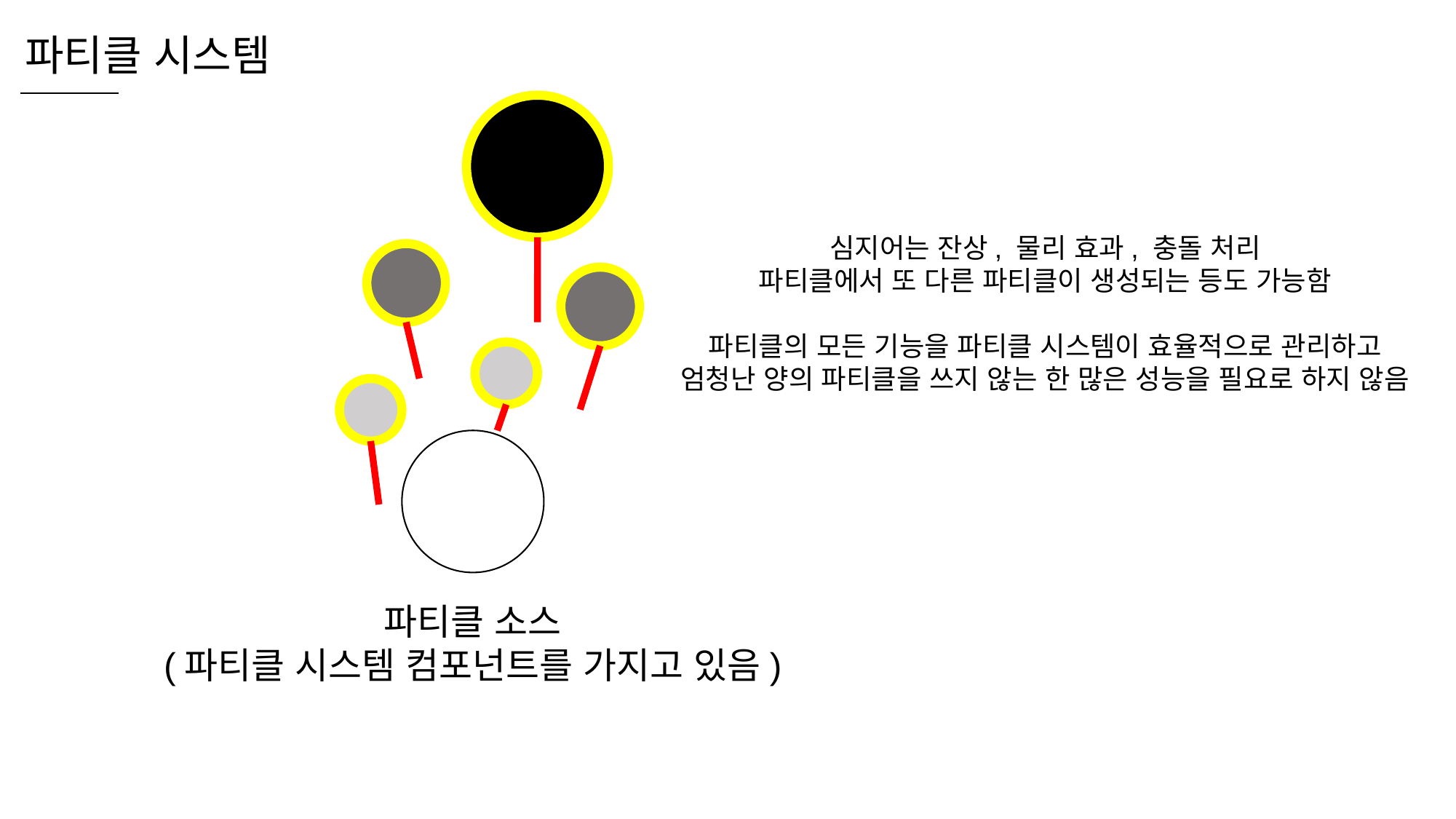

파티클 시스템

심지어는 잔상, 물리 효과, 충돌 처리
파티클에서 또 다른 파티클이 생성되는 등도 가능함

파티클의 모든 기능을 파티클 시스템이 효율적으로 관리하고
엄청난 양의 파티클을 쓰지 않는 한 많은 성능을 필요로 하지 않음

파티클 소스
(파티클 시스템 컴포넌트를 가지고 있음)